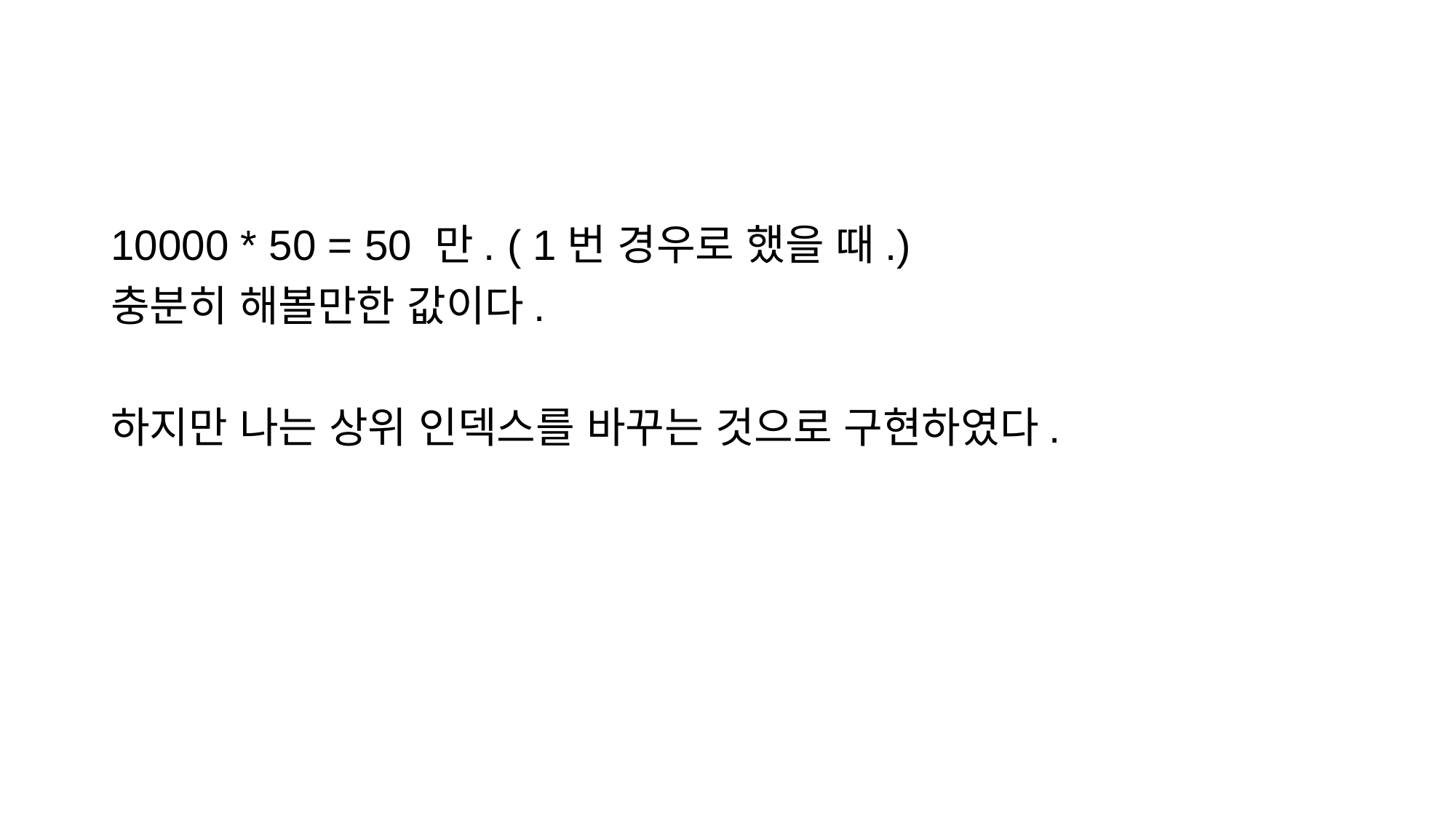

#
10000 * 50 = 50 만. ( 1번 경우로 했을 때.)
충분히 해볼만한 값이다.

하지만 나는 상위 인덱스를 바꾸는 것으로 구현하였다.